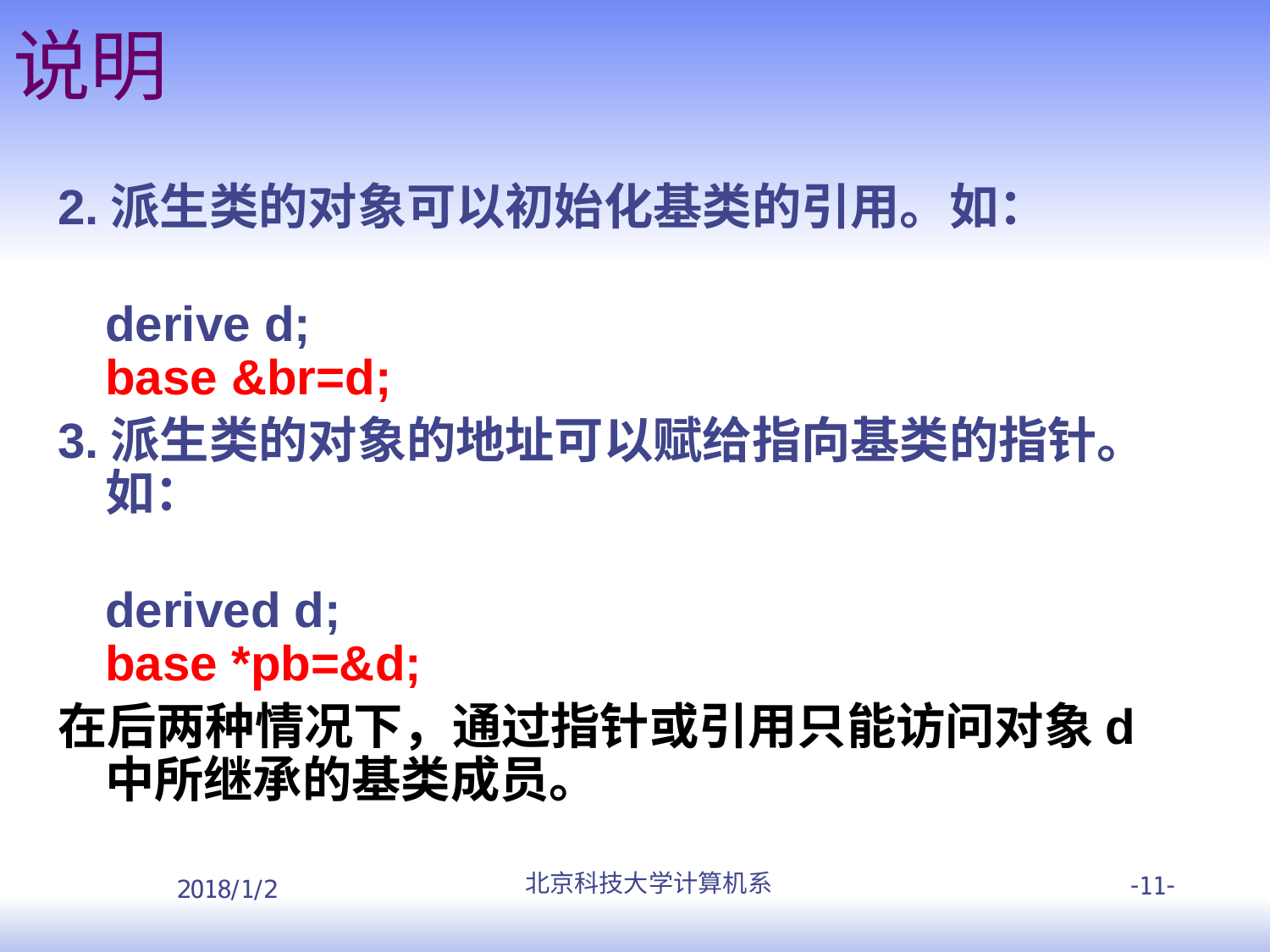

# 说明
2.派生类的对象可以初始化基类的引用。如：
derive d;
base &br=d;
3.派生类的对象的地址可以赋给指向基类的指针。如：
derived d;
base *pb=&d;
在后两种情况下，通过指针或引用只能访问对象d中所继承的基类成员。

北京科技大学计算机系
-11-
2018/1/2